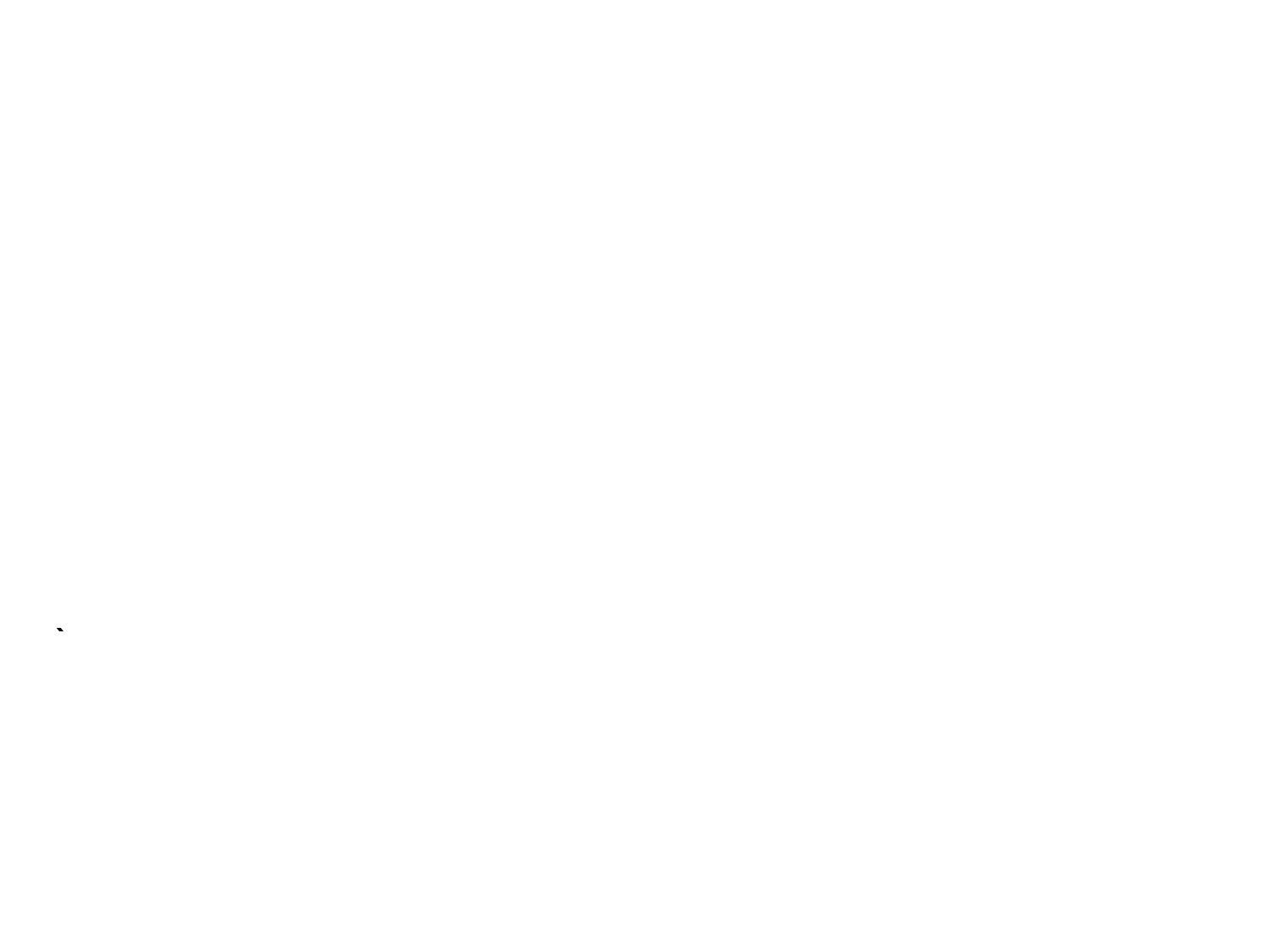

학생의 이름과 시험 점수(0~100)를 입력받아 다음과 같이 출력하는 프로그램을 작성하시오.

             홍길동씨의 학점은 A입니다.

학점 구간: A: 90이상, B: 80이상, C: 70이상, D: 60이상, F: 나머지.

(단, 점수를 학점으로 환산해주는 처리는 반드시 함수로 만들 것.)

제출기한: 5월 18일 24:00까지 (이후 제출은 무효처리)
제출방법: pshonature@gmail.com 으로 제출
                 (소스코드는 반드시 이메일 본문에…, 첨부파일 안됨)
               이메일 제목 형식:  [3반]-홍길동-과제1